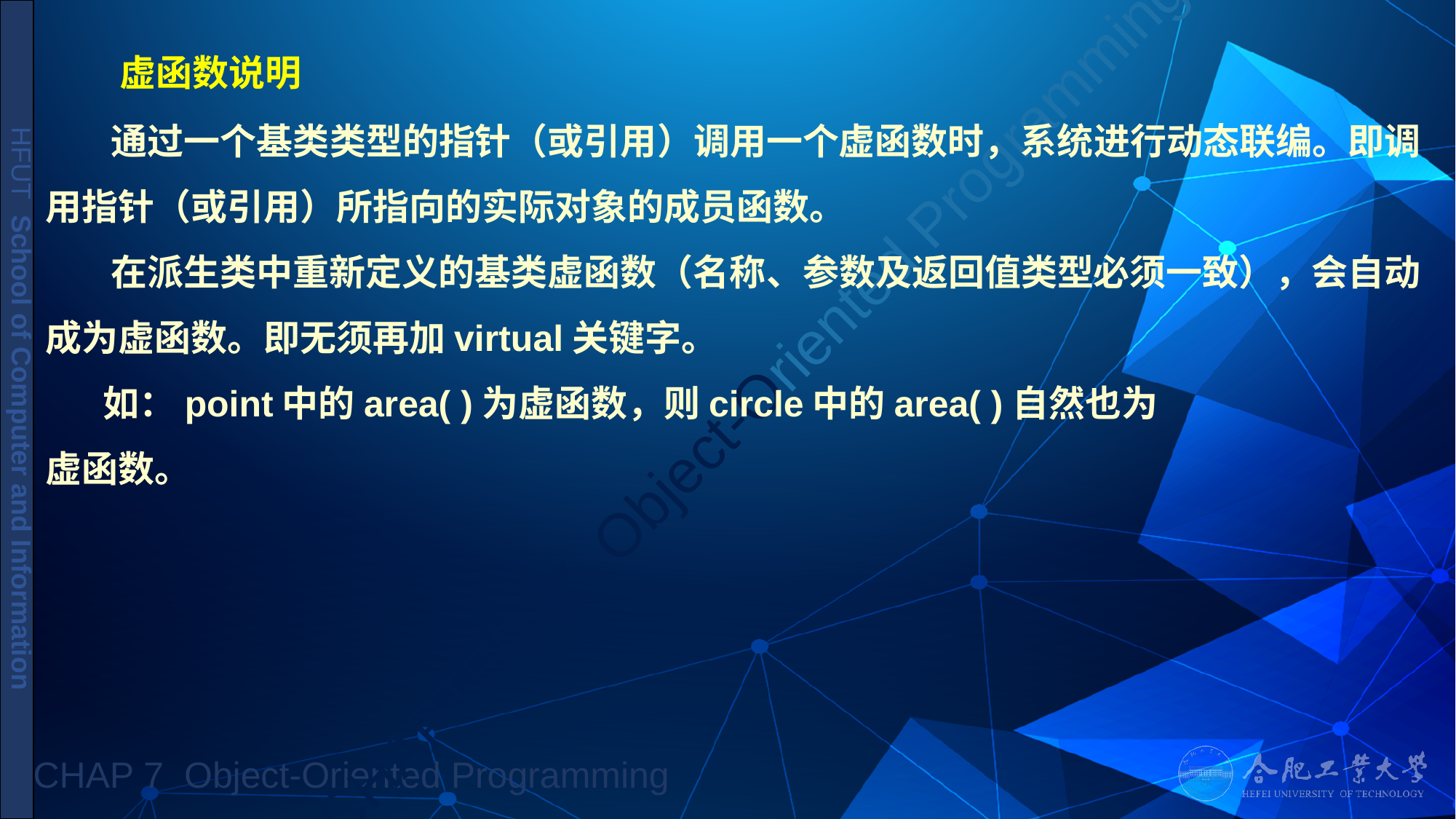

# 虚函数说明
       通过一个基类类型的指针（或引用）调用一个虚函数时，系统进行动态联编。即调用指针（或引用）所指向的实际对象的成员函数。
       在派生类中重新定义的基类虚函数（名称、参数及返回值类型必须一致），会自动成为虚函数。即无须再加virtual关键字。
      如：point中的area( )为虚函数，则circle中的area( )自然也为
虚函数。